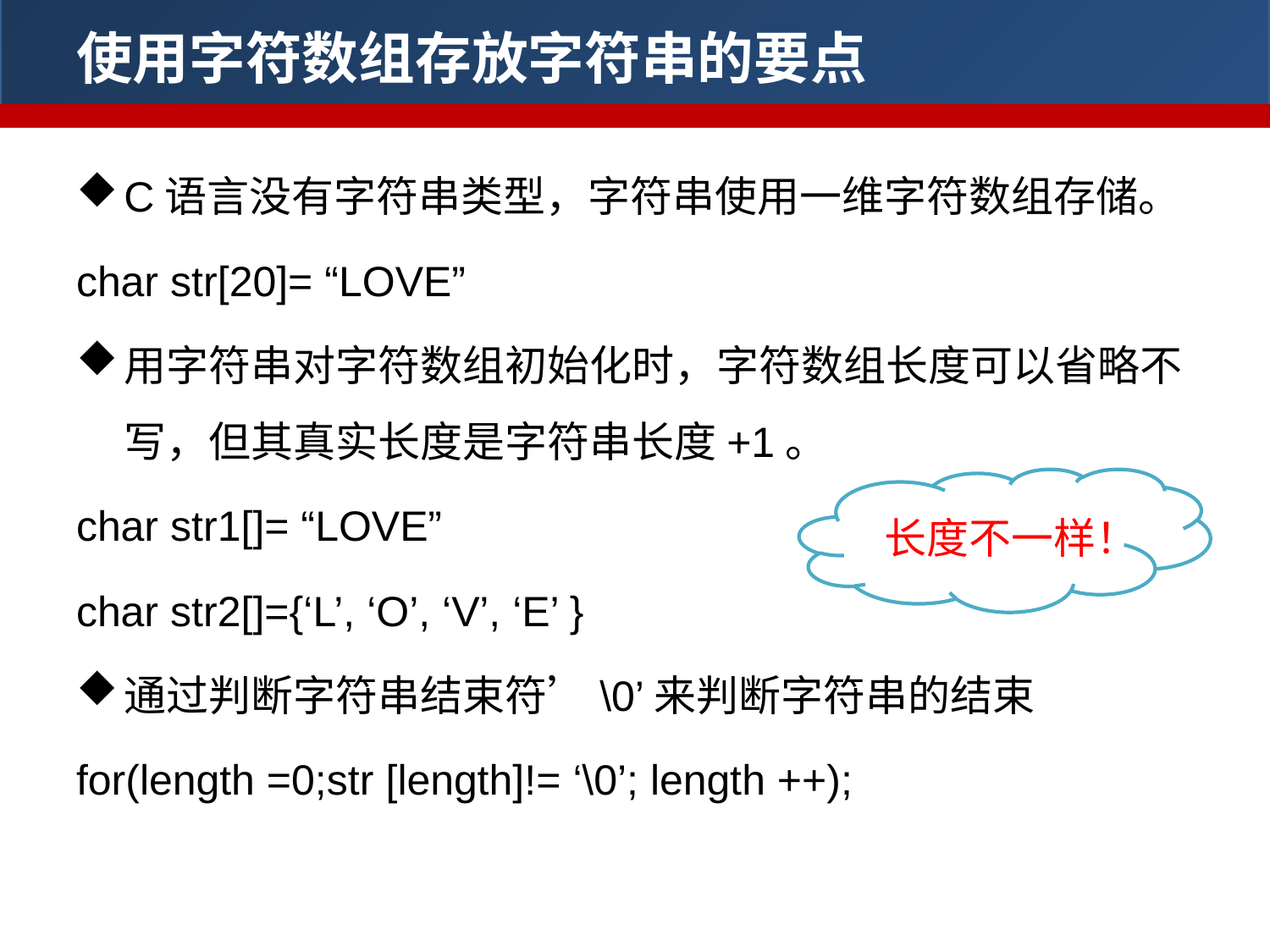

使用字符数组存放字符串的要点
C语言没有字符串类型，字符串使用一维字符数组存储。
char str[20]= “LOVE”
用字符串对字符数组初始化时，字符数组长度可以省略不写，但其真实长度是字符串长度+1。
char str1[]= “LOVE”
char str2[]={‘L’, ‘O’, ‘V’, ‘E’ }
通过判断字符串结束符’\0’来判断字符串的结束
for(length =0;str [length]!= ‘\0’; length ++);
长度不一样！